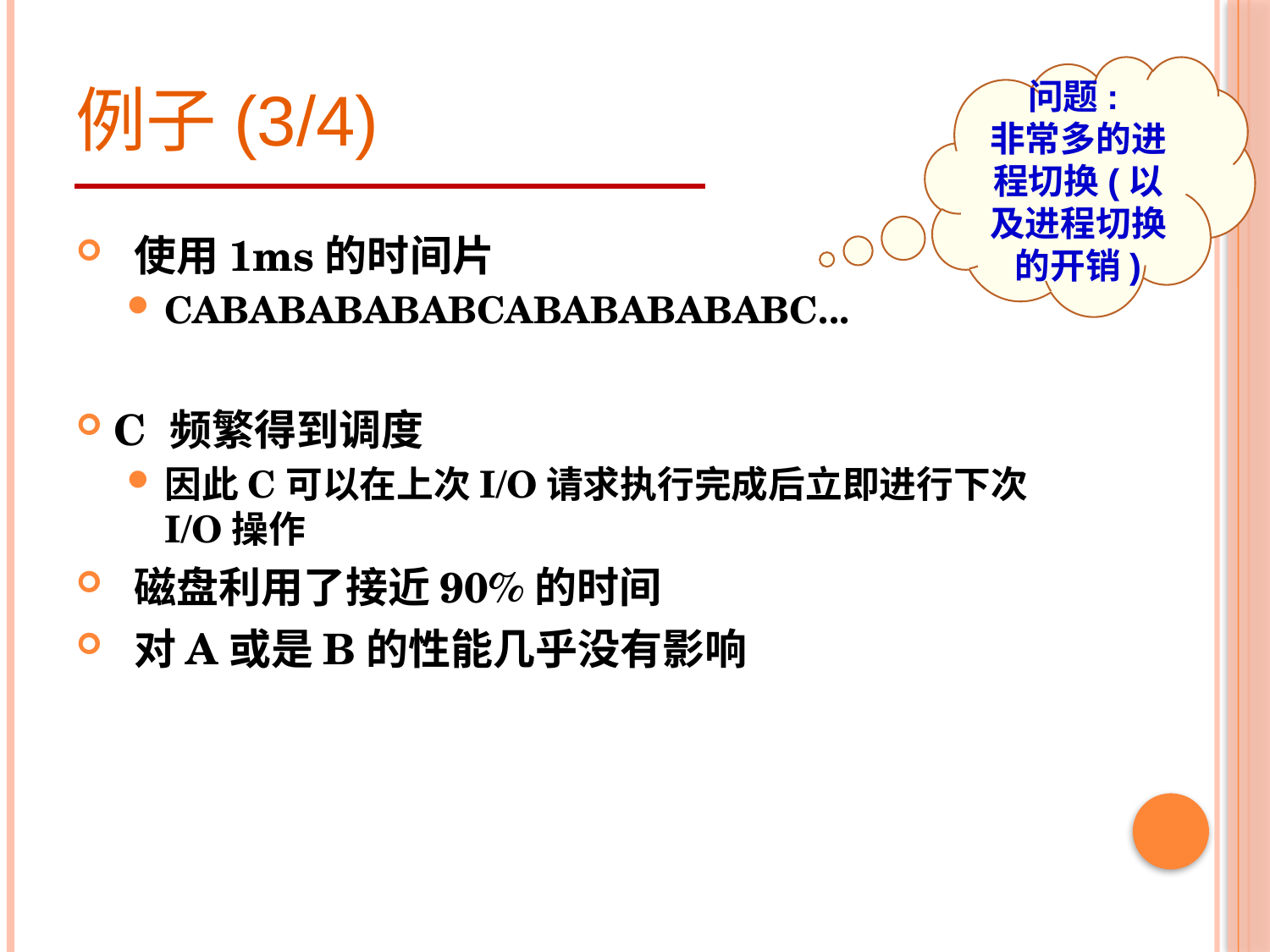

# 例子(3/4)
问题:
非常多的进程切换(以及进程切换的开销)
 使用1ms的时间片
CABABABABABCABABABABABC...

C 频繁得到调度
因此C可以在上次I/O请求执行完成后立即进行下次I/O操作
 磁盘利用了接近90%的时间
 对A或是B的性能几乎没有影响